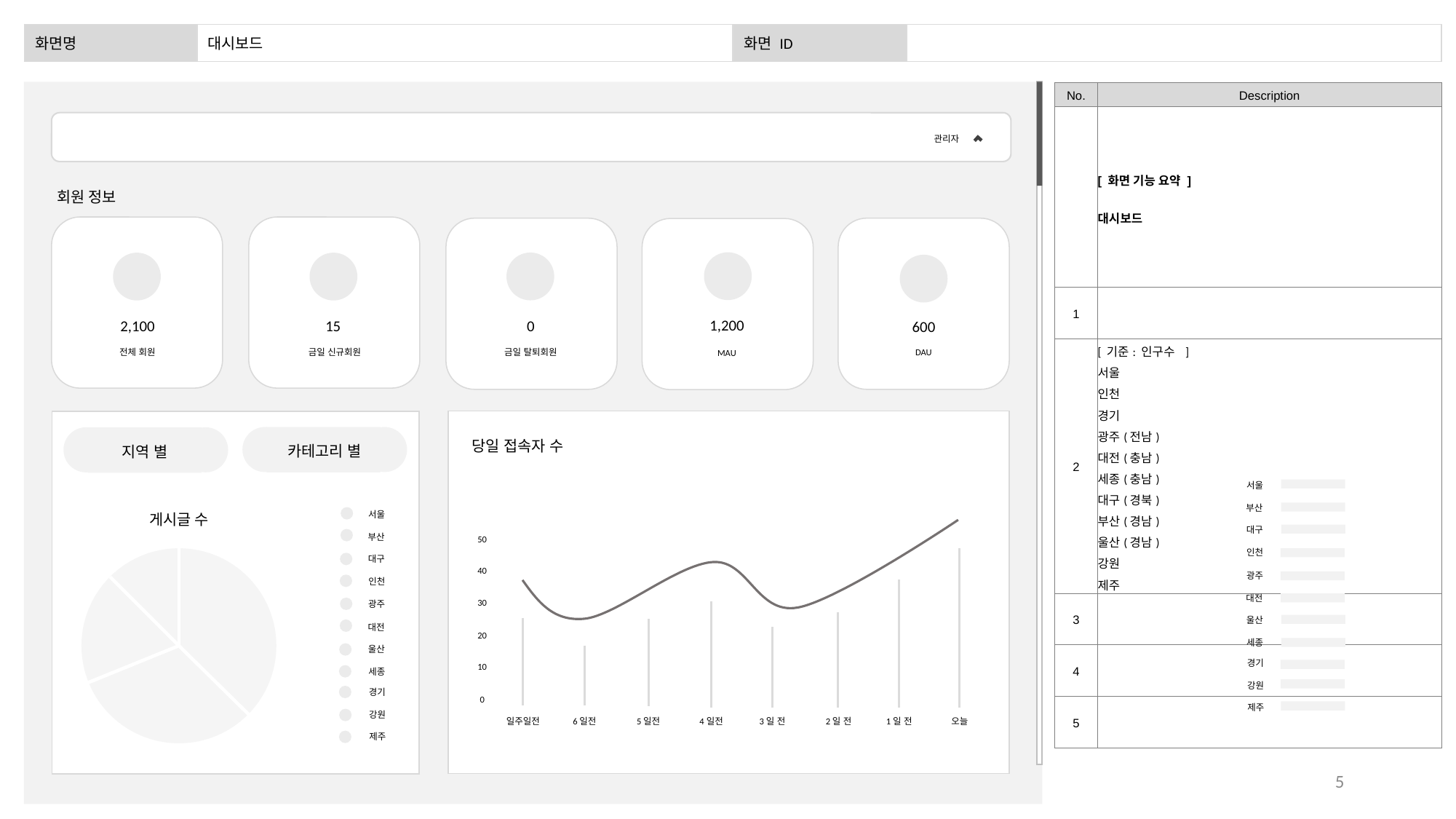

| 화면명 | 대시보드 | 화면 ID |  |
| --- | --- | --- | --- |

| No. | Description |
| --- | --- |
|  | [ 화면 기능 요약 ] 대시보드 |
| 1 |  |
| 2 | [ 기준: 인구수 ] 서울 인천 경기 광주(전남) 대전(충남) 세종(충남) 대구(경북) 부산(경남) 울산(경남) 강원 제주 |
| 3 |  |
| 4 |  |
| 5 |  |

관리자

회원 정보

1,200
2,100
15
0
600
DAU
전체 회원
금일 신규회원
금일 탈퇴회원
MAU

당일 접속자 수
카테고리 별
지역 별
서울

부산

서울
게시글 수

대구

부산
50

인천
대구

40
광주
인천

대전
30
광주

울산

대전

20
세종

울산

경기
10

세종

강원

경기

0
제주

강원

일주일전
6일전
5일전
4일전
2일 전
1일 전
3일 전
오늘
제주

5